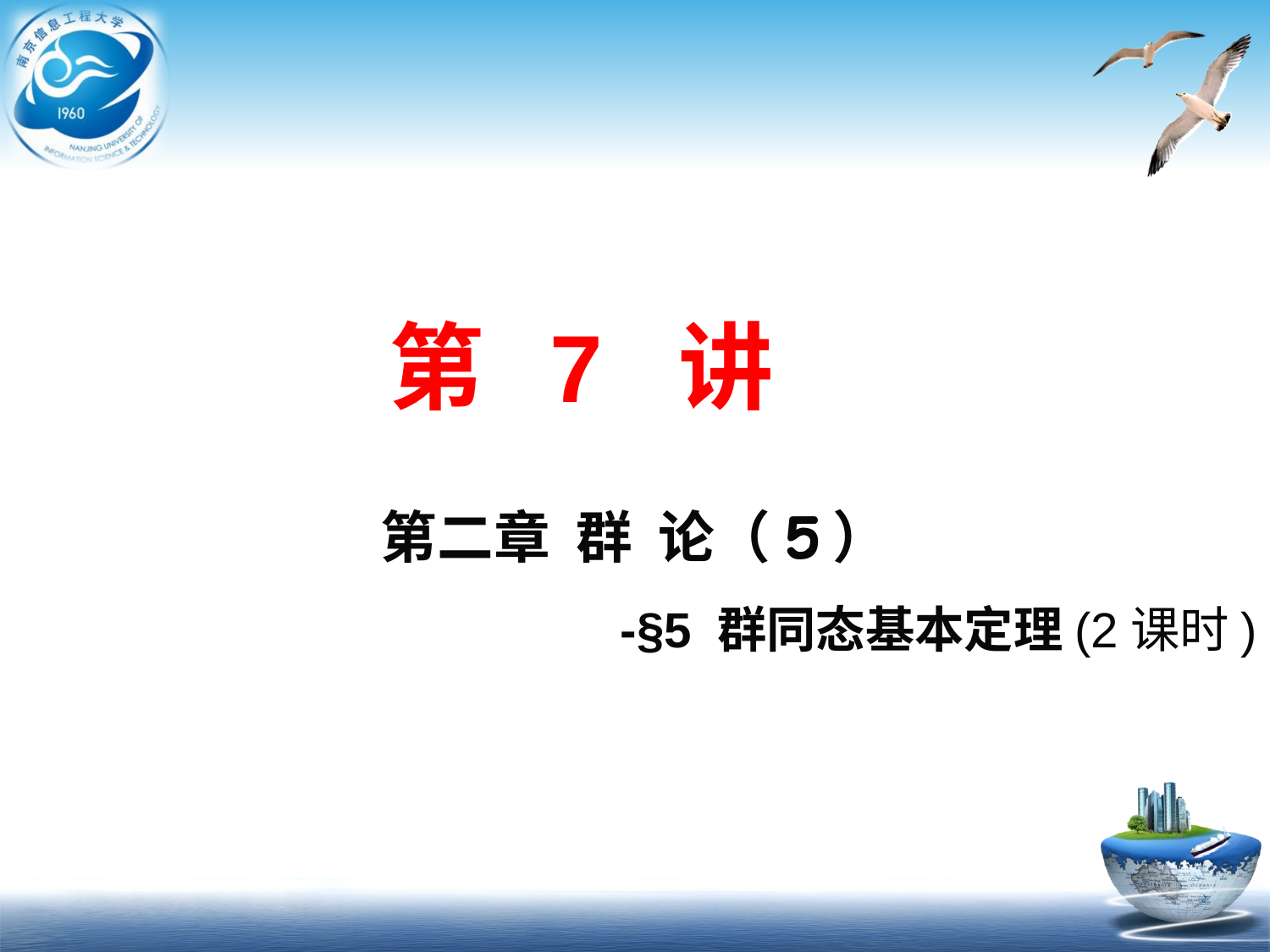

第  7  讲
第二章  群  论（5）
-§5 群同态基本定理(2课时)